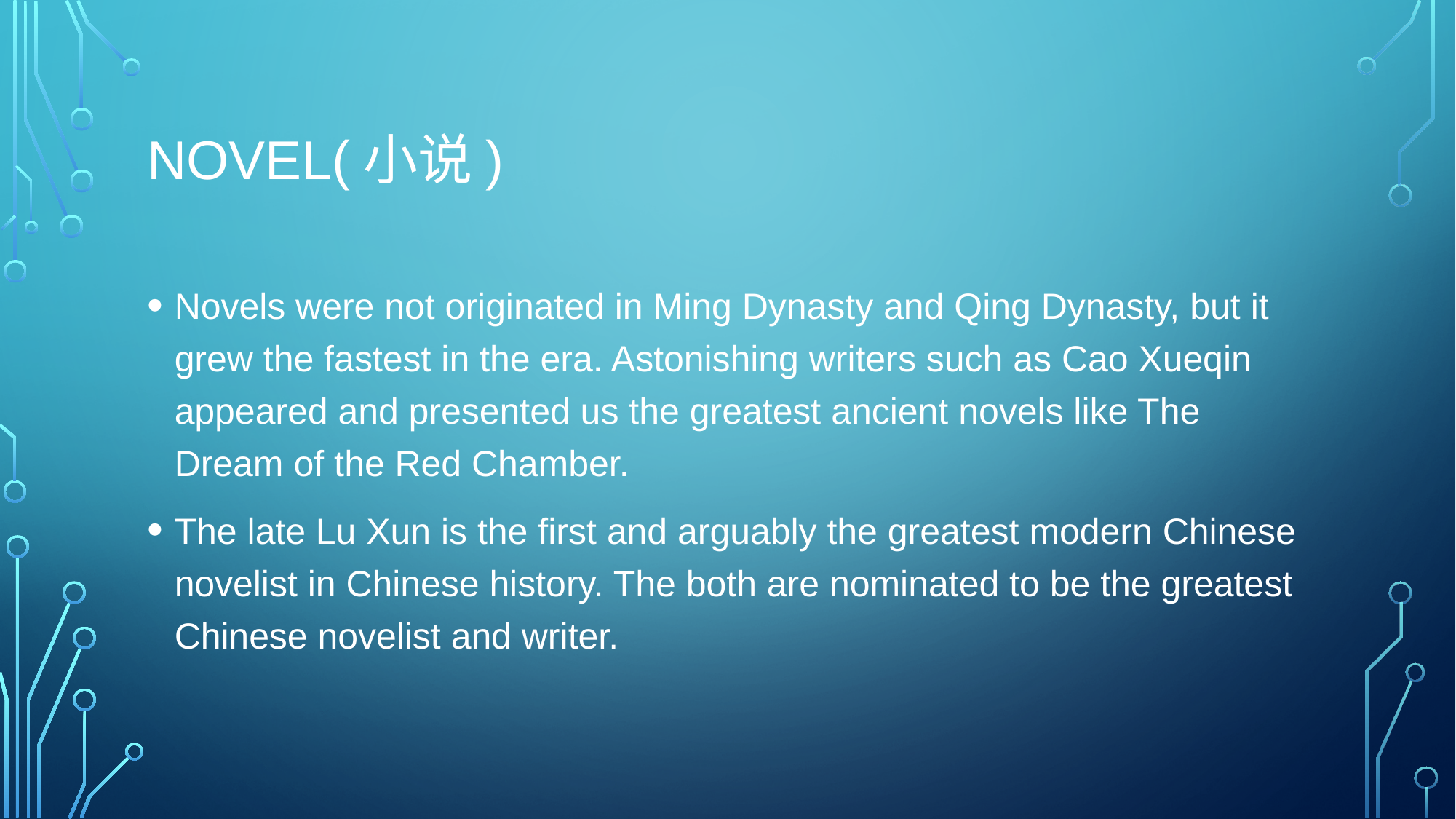

# Novel(小说)
Novels were not originated in Ming Dynasty and Qing Dynasty, but it grew the fastest in the era. Astonishing writers such as Cao Xueqin appeared and presented us the greatest ancient novels like The Dream of the Red Chamber.
The late Lu Xun is the first and arguably the greatest modern Chinese novelist in Chinese history. The both are nominated to be the greatest Chinese novelist and writer.